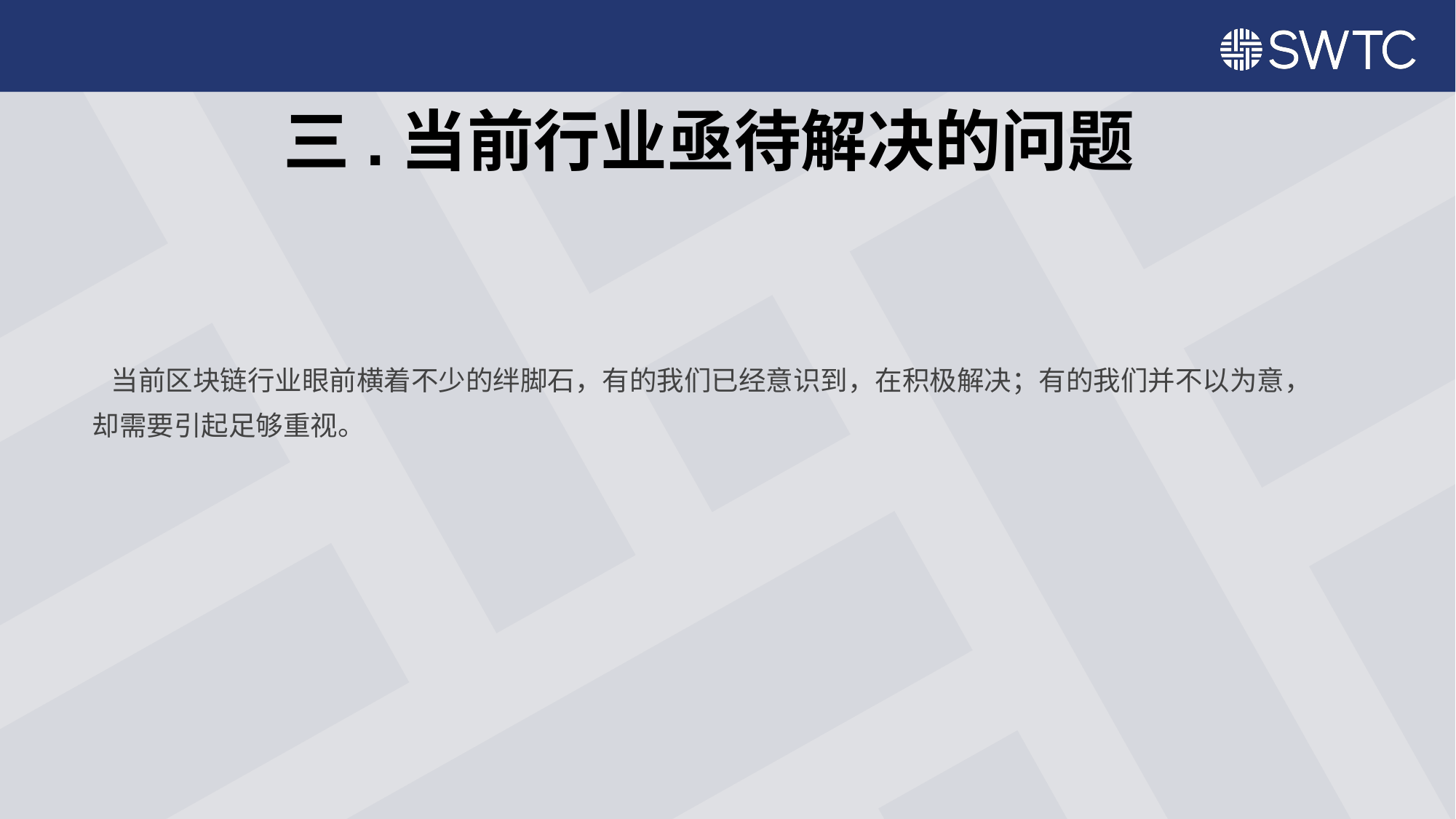

三.当前行业亟待解决的问题
  当前区块链行业眼前横着不少的绊脚石，有的我们已经意识到，在积极解决；有的我们并不以为意，却需要引起足够重视。